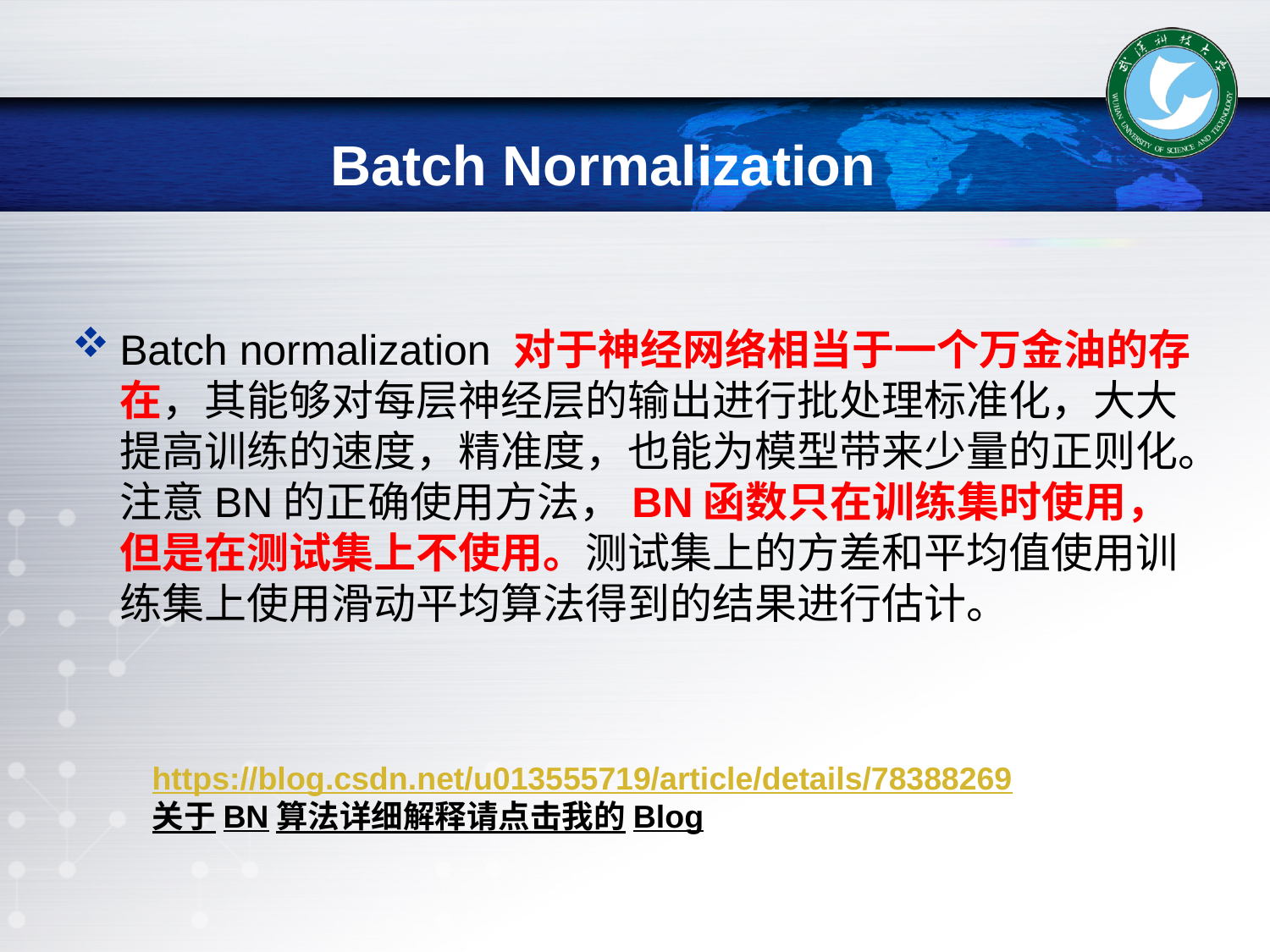

# Batch Normalization
Batch normalization 对于神经网络相当于一个万金油的存在，其能够对每层神经层的输出进行批处理标准化，大大提高训练的速度，精准度，也能为模型带来少量的正则化。注意BN的正确使用方法，BN函数只在训练集时使用，但是在测试集上不使用。测试集上的方差和平均值使用训练集上使用滑动平均算法得到的结果进行估计。

https://blog.csdn.net/u013555719/article/details/78388269
关于BN算法详细解释请点击我的Blog